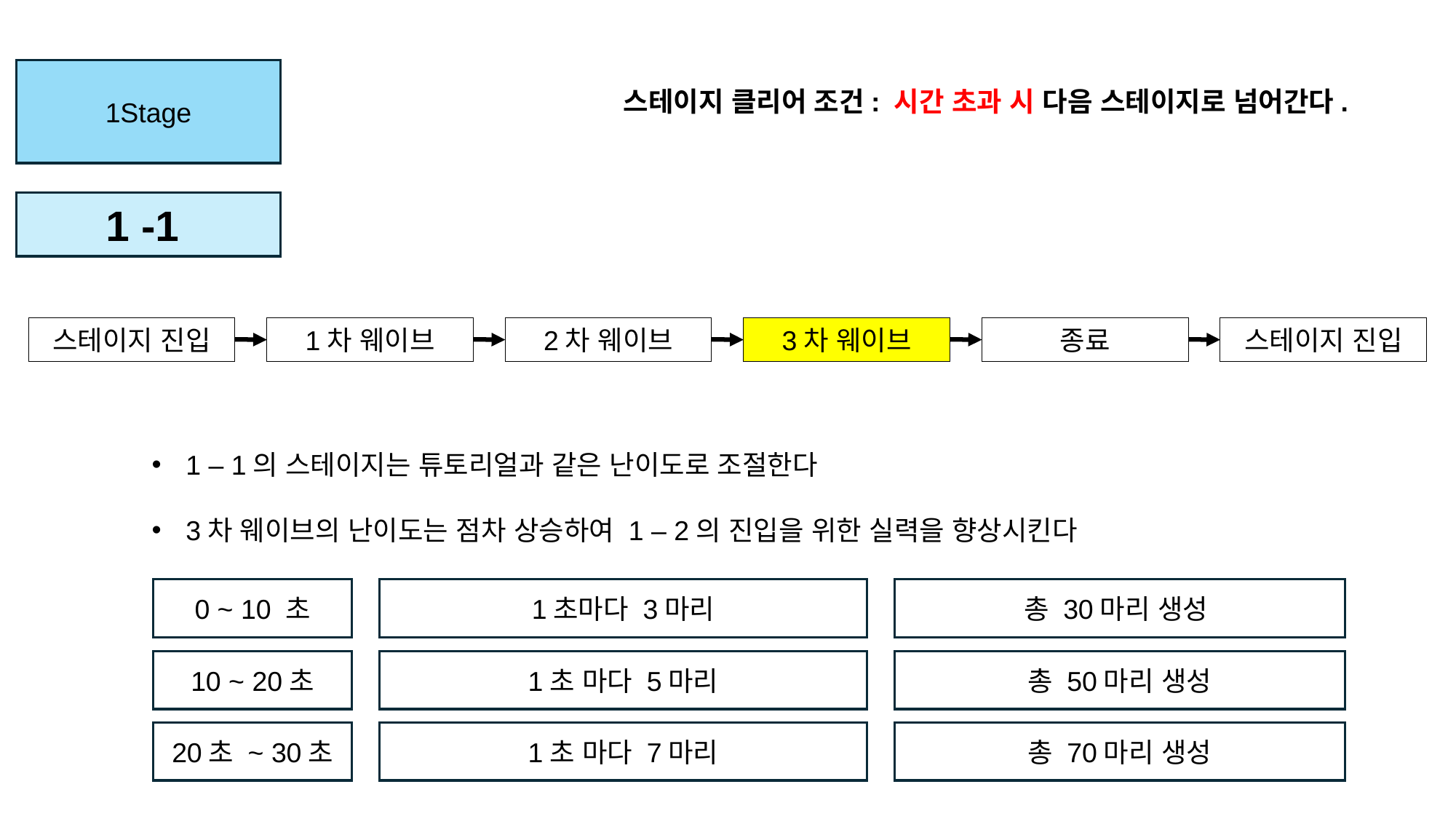

1Stage
스테이지 클리어 조건: 시간 초과 시 다음 스테이지로 넘어간다.
1 -1
스테이지 진입
1차 웨이브
2차 웨이브
3차 웨이브
종료
스테이지 진입
1 – 1의 스테이지는 튜토리얼과 같은 난이도로 조절한다
3차 웨이브의 난이도는 점차 상승하여 1 – 2의 진입을 위한 실력을 향상시킨다

0 ~ 10 초
1초마다 3마리
총 30마리 생성
1초 마다 5마리
총 50마리 생성
10 ~ 20초
총 70마리 생성
1초 마다 7마리
20초 ~ 30초